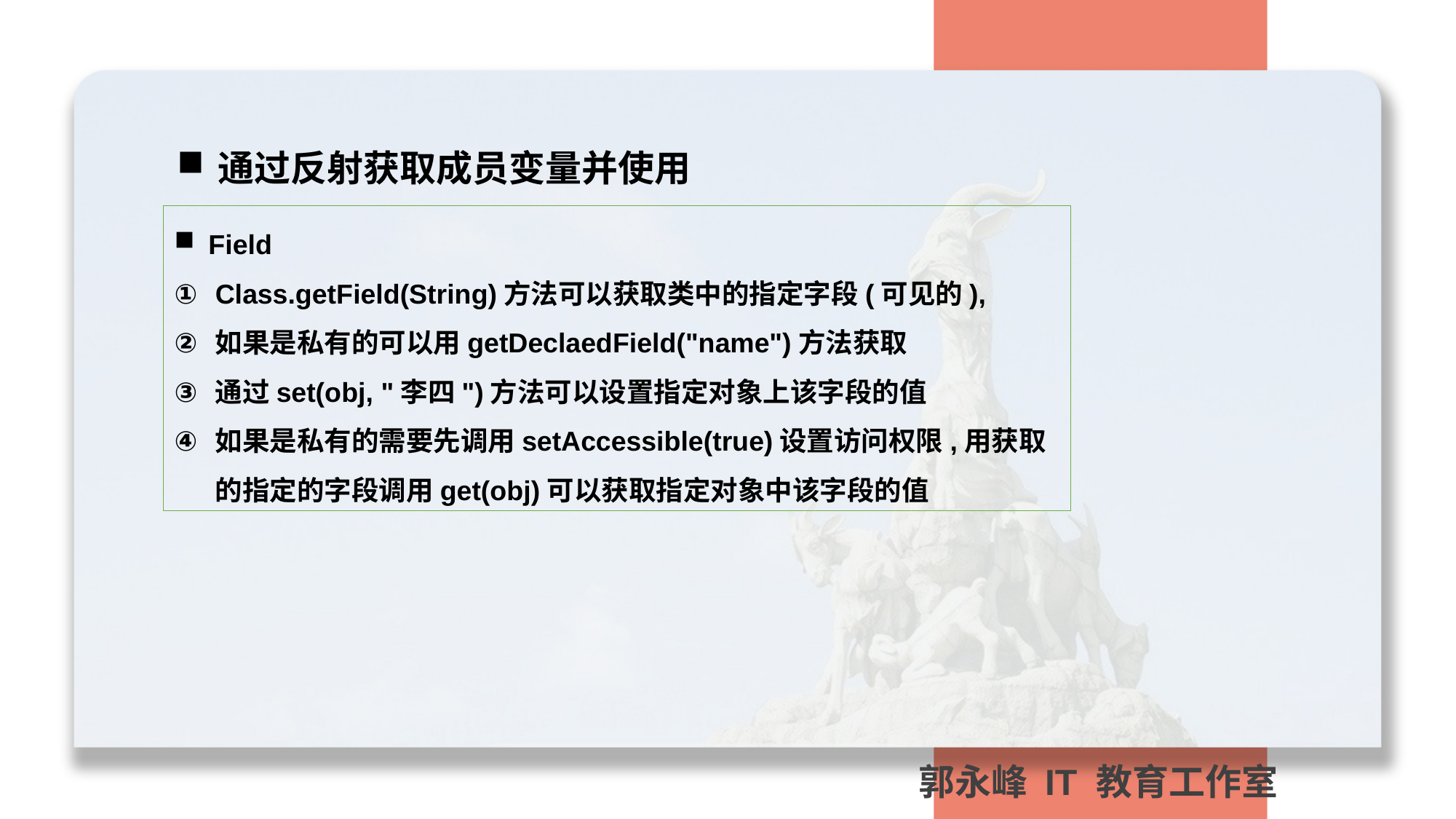

通过反射获取成员变量并使用
Field
Class.getField(String)方法可以获取类中的指定字段(可见的),
如果是私有的可以用getDeclaedField("name")方法获取
通过set(obj, "李四")方法可以设置指定对象上该字段的值
如果是私有的需要先调用setAccessible(true)设置访问权限,用获取的指定的字段调用get(obj)可以获取指定对象中该字段的值